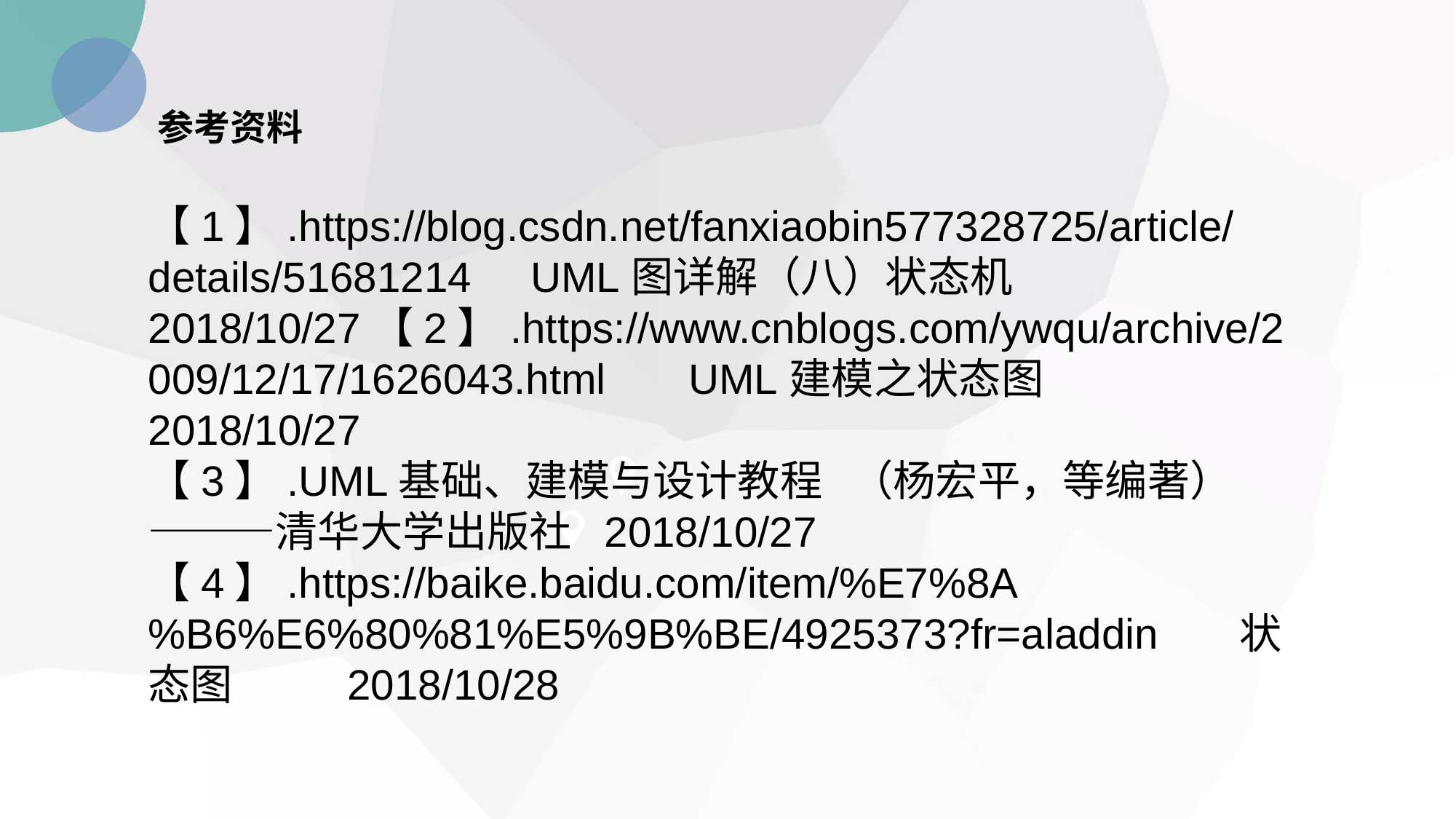

参考资料
【1】.https://blog.csdn.net/fanxiaobin577328725/article/details/51681214     UML图详解（八）状态机                2018/10/27【2】.https://www.cnblogs.com/ywqu/archive/2009/12/17/1626043.html       UML建模之状态图                2018/10/27
【3】.UML基础、建模与设计教程   （杨宏平，等编著）———清华大学出版社	 2018/10/27
【4】.https://baike.baidu.com/item/%E7%8A%B6%E6%80%81%E5%9B%BE/4925373?fr=aladdin	状态图           2018/10/28